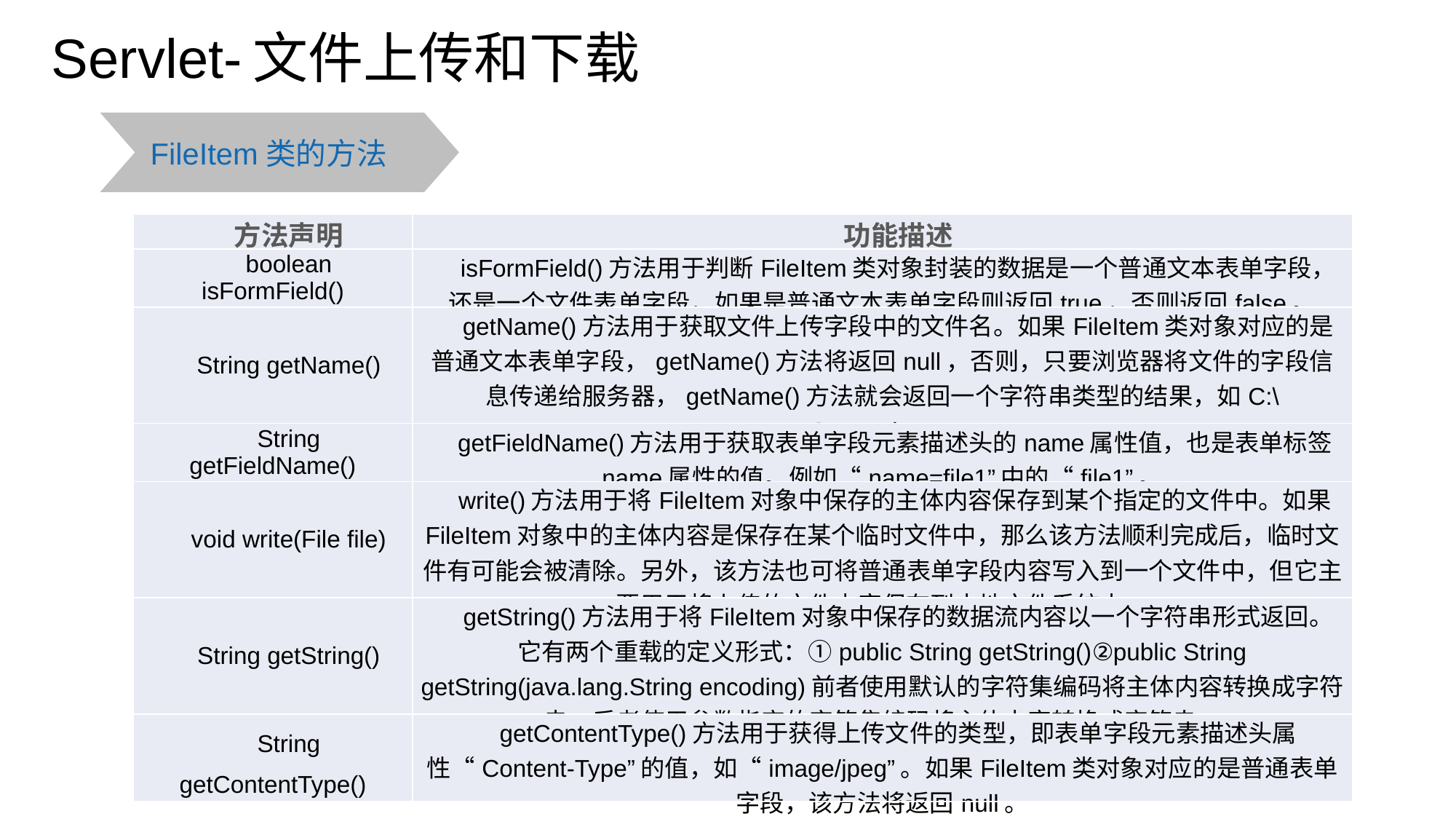

Servlet-文件上传和下载

FileItem类的方法
| 方法声明 | 功能描述 |
| --- | --- |
| boolean isFormField() | isFormField()方法用于判断FileItem类对象封装的数据是一个普通文本表单字段，还是一个文件表单字段，如果是普通文本表单字段则返回true，否则返回false。 |
| String getName() | getName()方法用于获取文件上传字段中的文件名。如果FileItem类对象对应的是普通文本表单字段，getName()方法将返回null，否则，只要浏览器将文件的字段信息传递给服务器，getName()方法就会返回一个字符串类型的结果，如C:\Sunset.jpg。 |
| String getFieldName() | getFieldName()方法用于获取表单字段元素描述头的name属性值，也是表单标签name属性的值。例如“name=file1”中的“file1”。 |
| void write(File file) | write()方法用于将FileItem对象中保存的主体内容保存到某个指定的文件中。如果FileItem对象中的主体内容是保存在某个临时文件中，那么该方法顺利完成后，临时文件有可能会被清除。另外，该方法也可将普通表单字段内容写入到一个文件中，但它主要用于将上传的文件内容保存到本地文件系统中。 |
| String getString() | getString()方法用于将FileItem对象中保存的数据流内容以一个字符串形式返回。它有两个重载的定义形式：①public String getString()②public String getString(java.lang.String encoding)前者使用默认的字符集编码将主体内容转换成字符串，后者使用参数指定的字符集编码将主体内容转换成字符串。 |
| String getContentType() | getContentType()方法用于获得上传文件的类型，即表单字段元素描述头属性“Content-Type”的值，如“image/jpeg”。如果FileItem类对象对应的是普通表单字段，该方法将返回null。 |